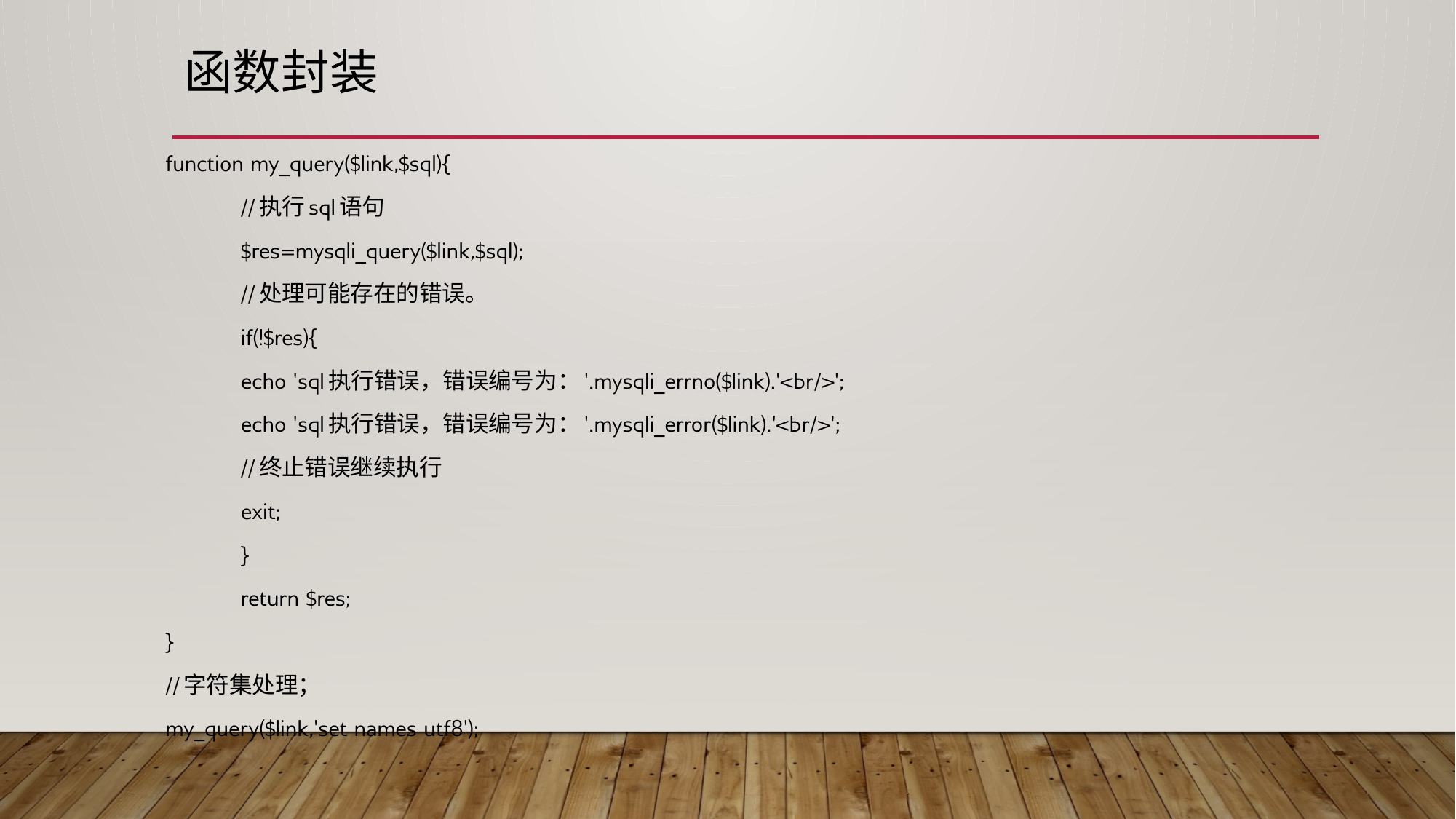

# 函数封装
function my_query($link,$sql){
	//执行sql语句
	$res=mysqli_query($link,$sql);
	//处理可能存在的错误。
	if(!$res){
		echo 'sql执行错误，错误编号为：'.mysqli_errno($link).'<br/>';
		echo 'sql执行错误，错误编号为：'.mysqli_error($link).'<br/>';
		//终止错误继续执行
		exit;
	}
	return $res;
}
//字符集处理；
my_query($link,'set names utf8');